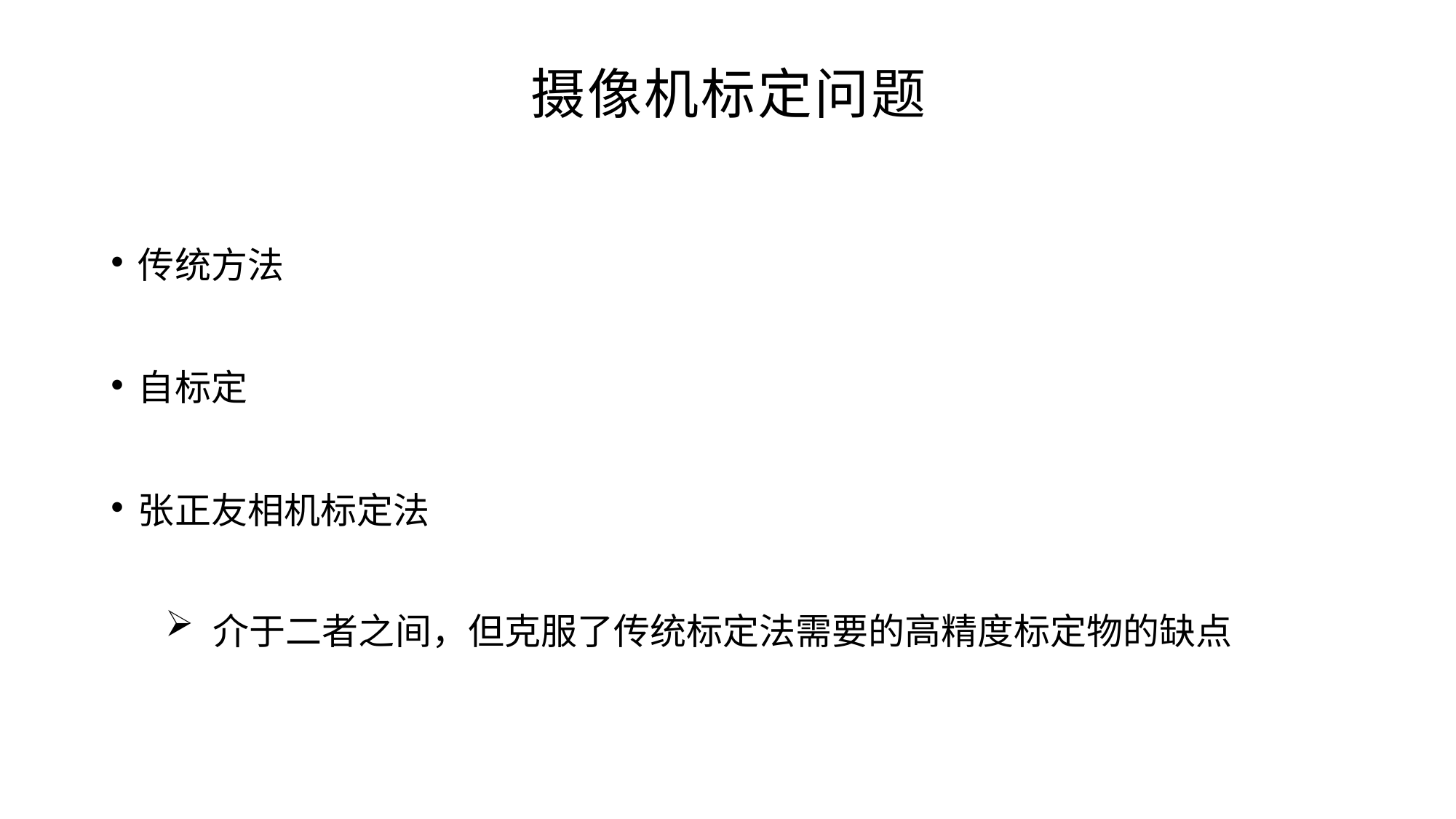

摄像机标定问题
传统方法

自标定

张正友相机标定法

 介于二者之间，但克服了传统标定法需要的高精度标定物的缺点